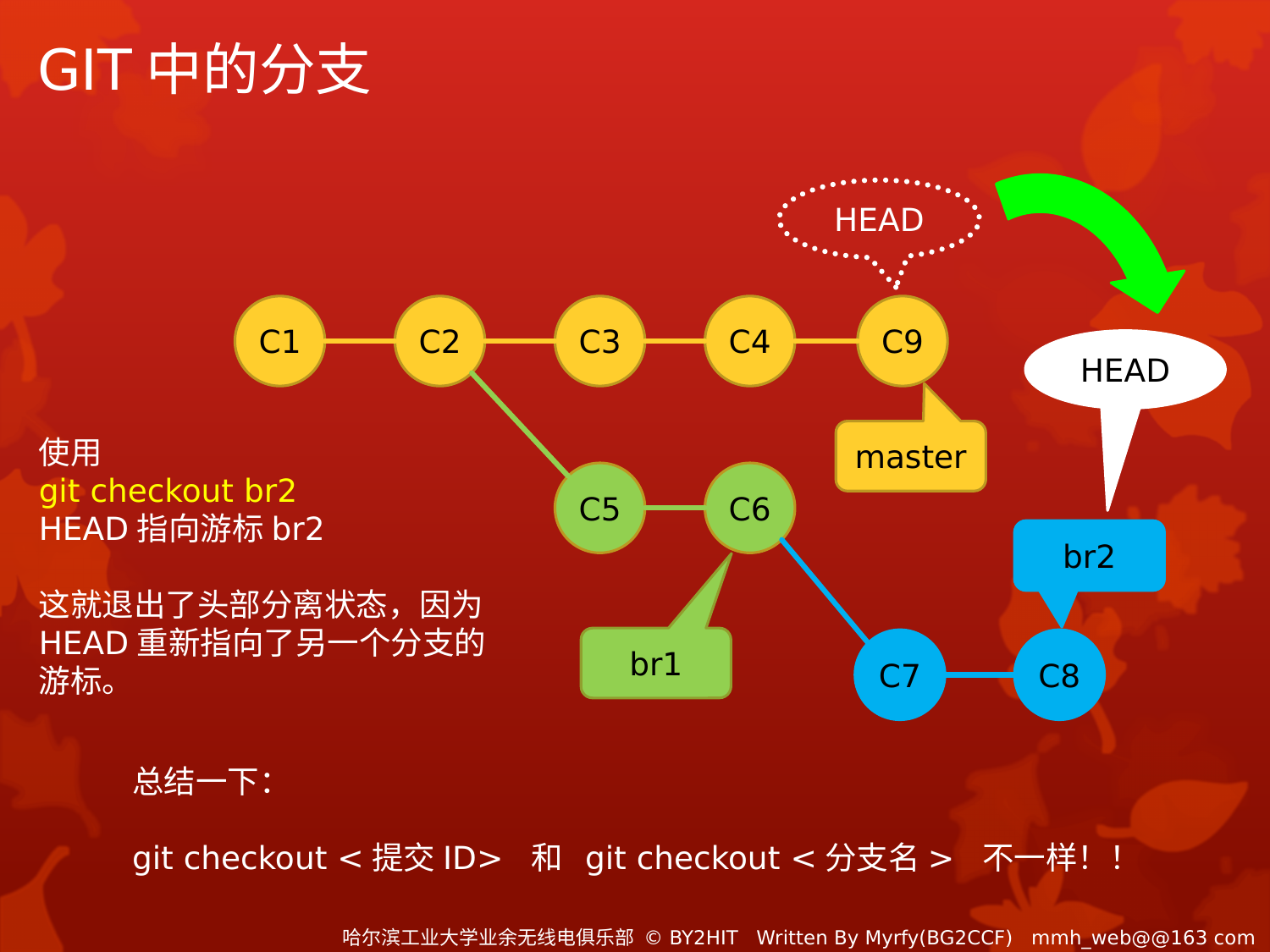

# GIT中的分支

HEAD
C1
C2
C3
C4
C9
HEAD
master
使用
git checkout br2
HEAD指向游标br2

这就退出了头部分离状态，因为HEAD重新指向了另一个分支的游标。
C5
C6
br2
br1
C7
C8
总结一下：

git checkout <提交ID>  和  git checkout <分支名>  不一样！！